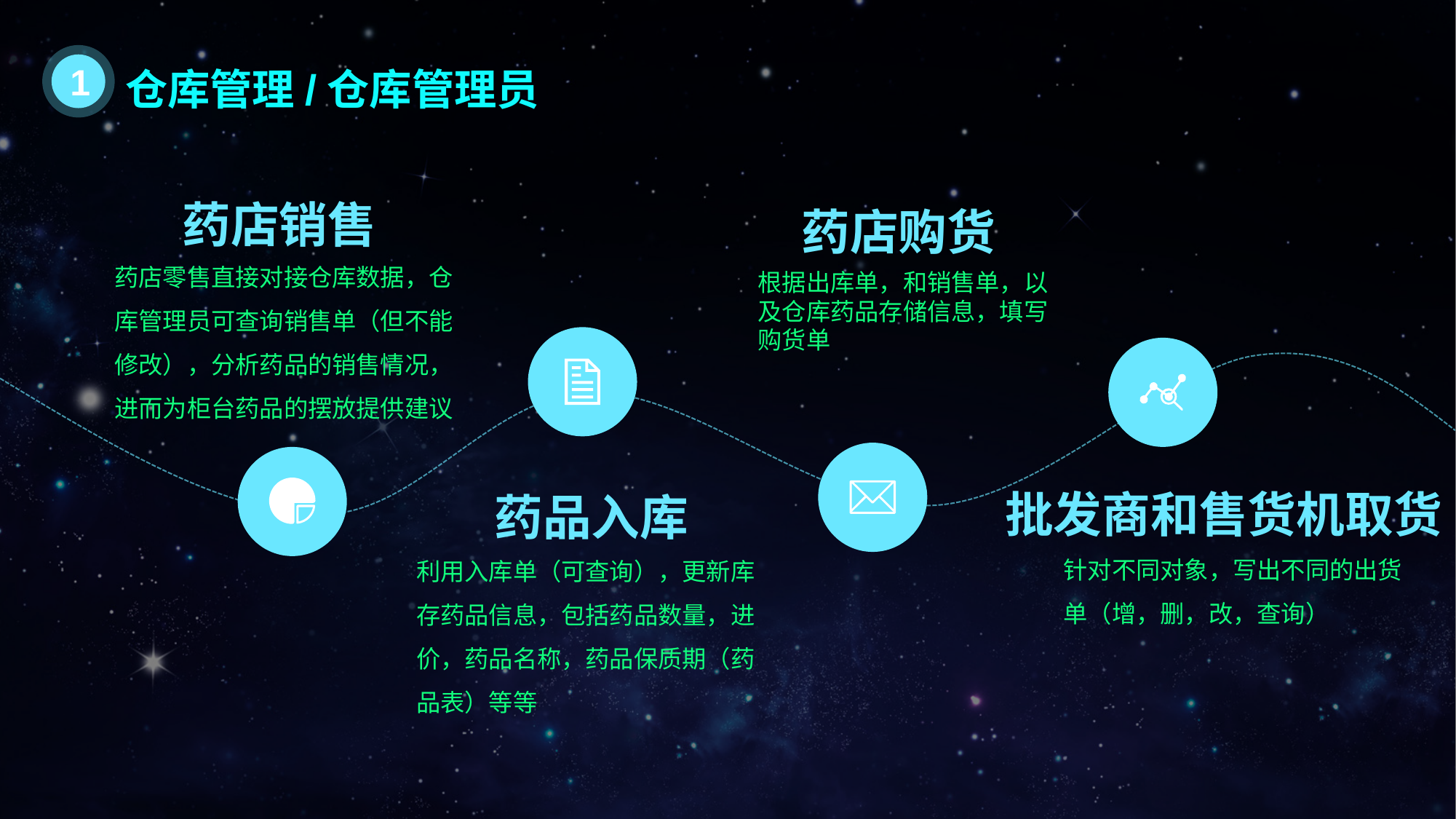

1
仓库管理/仓库管理员
药店销售
药店零售直接对接仓库数据，仓库管理员可查询销售单（但不能修改），分析药品的销售情况，进而为柜台药品的摆放提供建议
药店购货

根据出库单，和销售单，以及仓库药品存储信息，填写购货单

批发商和售货机取货
针对不同对象，写出不同的出货单（增，删，改，查询）
药品入库
利用入库单（可查询），更新库存药品信息，包括药品数量，进价，药品名称，药品保质期（药品表）等等